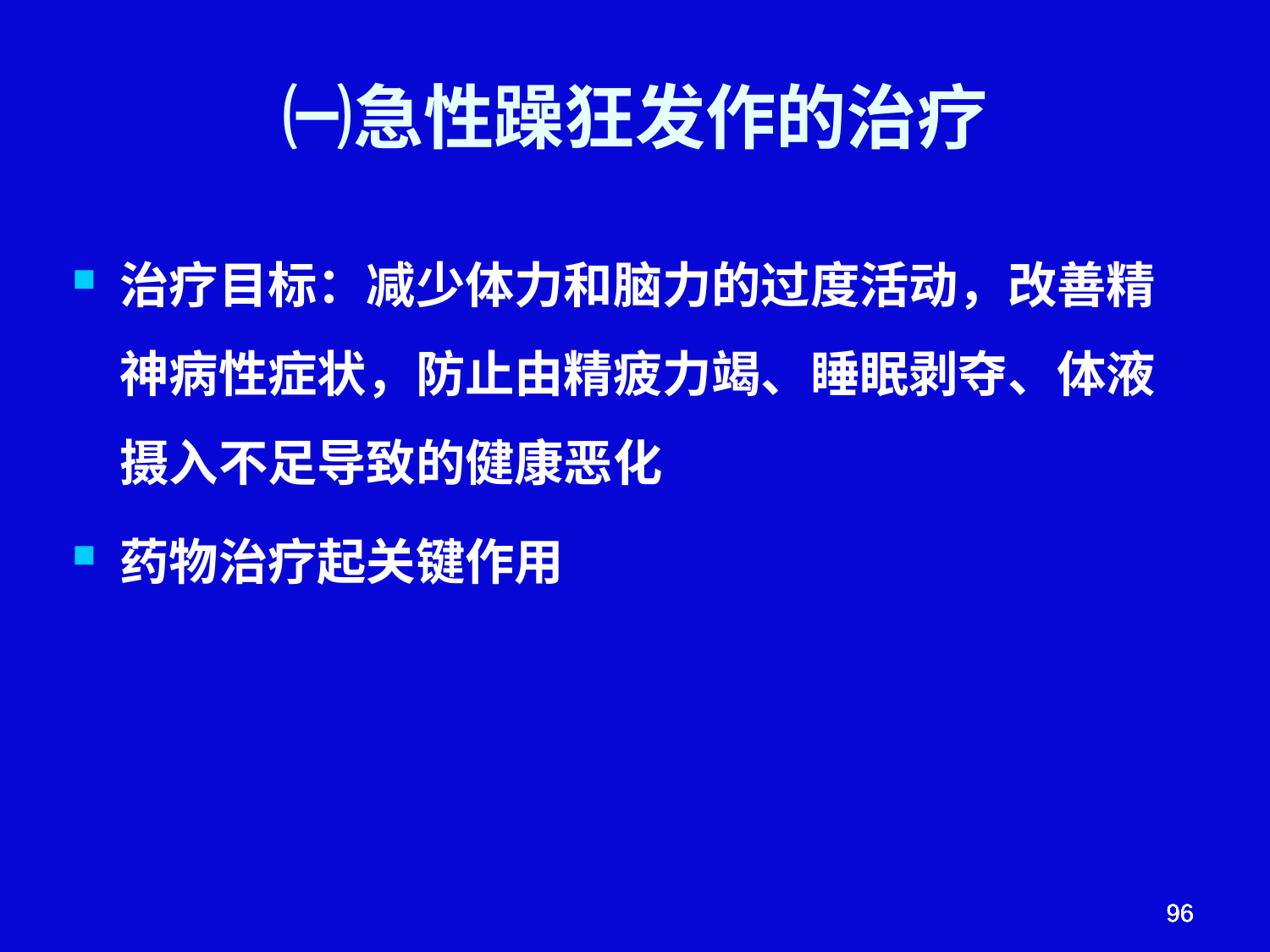

# ㈠急性躁狂发作的治疗
治疗目标：减少体力和脑力的过度活动，改善精神病性症状，防止由精疲力竭、睡眠剥夺、体液摄入不足导致的健康恶化
药物治疗起关键作用
96
96
96
96
96
96